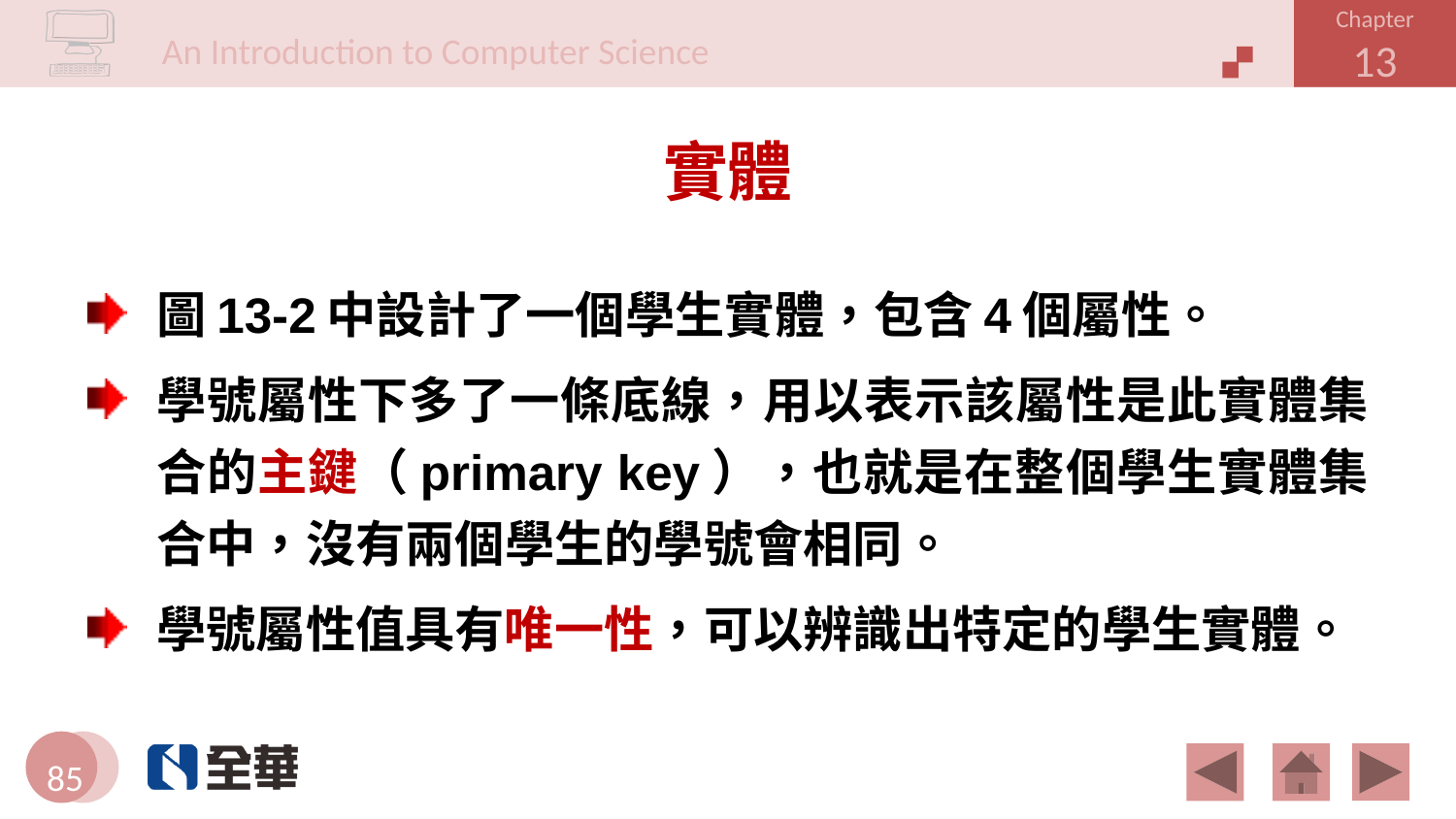

# 實體
圖13-2中設計了一個學生實體，包含4個屬性。
學號屬性下多了一條底線，用以表示該屬性是此實體集合的主鍵（primary key），也就是在整個學生實體集合中，沒有兩個學生的學號會相同。
學號屬性值具有唯一性，可以辨識出特定的學生實體。